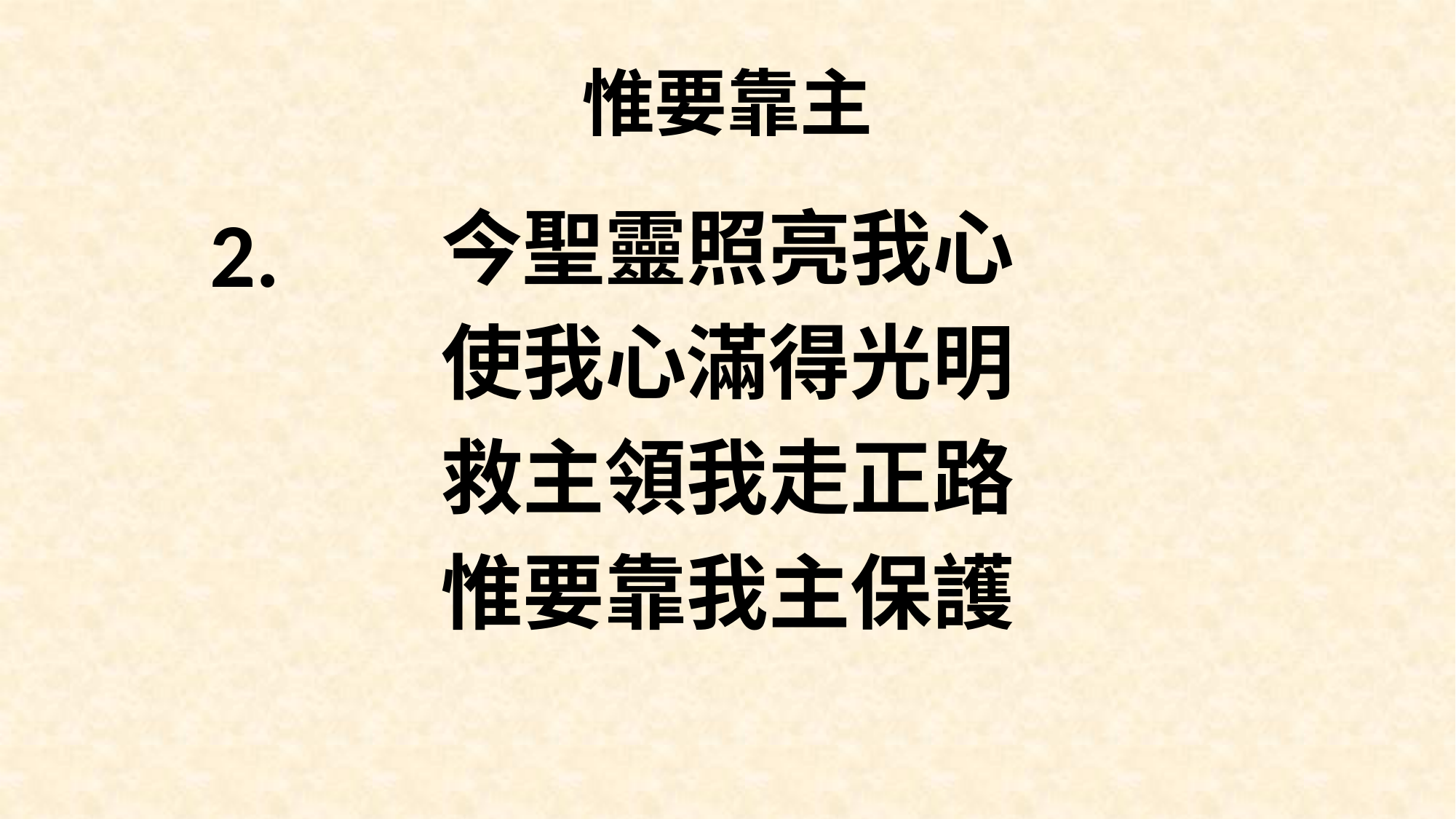

# 惟要靠主
今聖靈照亮我心
使我心滿得光明
救主領我走正路
惟要靠我主保護
2.